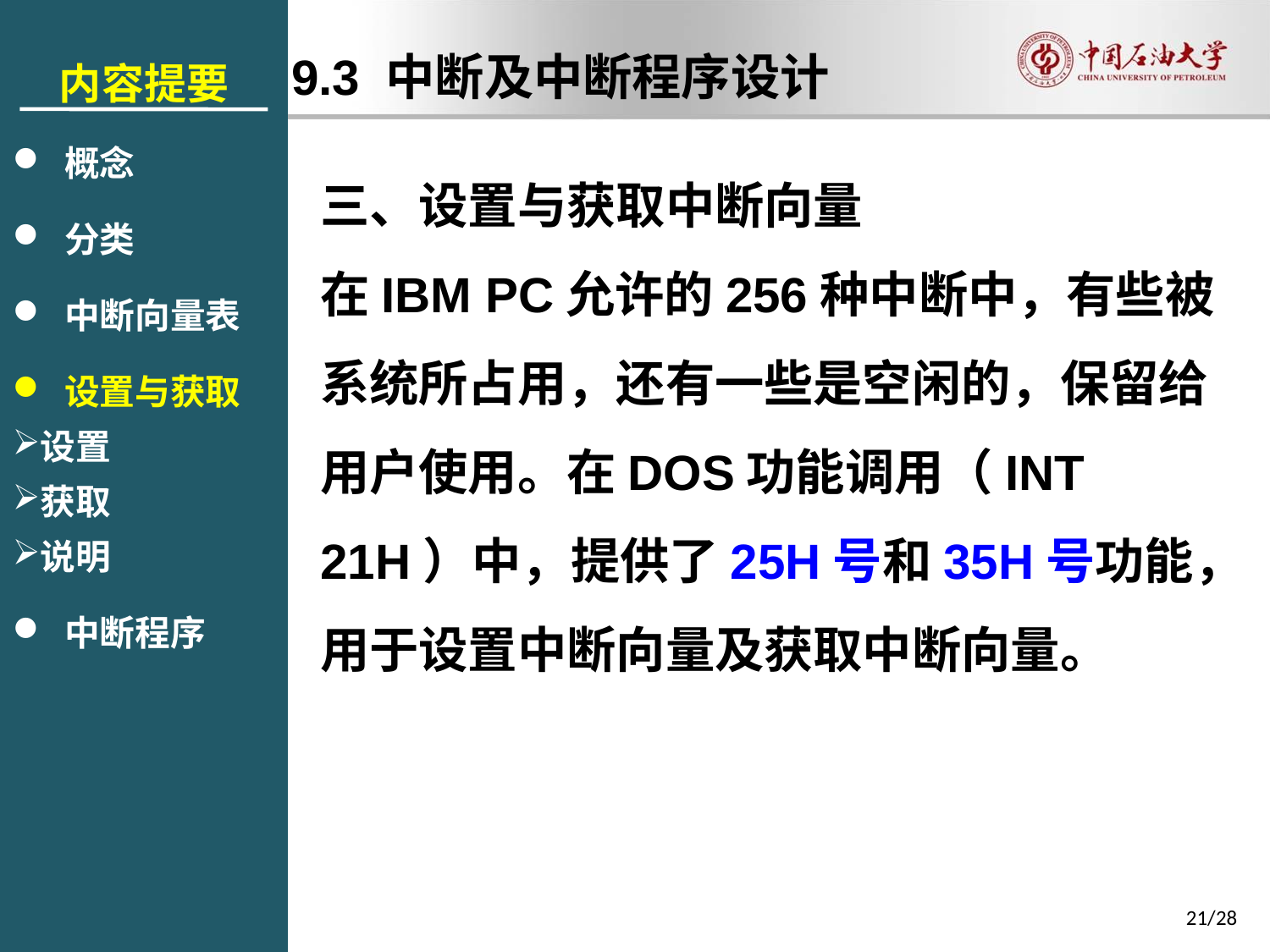

内容提要
 概念
 分类
 中断向量表
 设置与获取
设置
获取
说明
 中断程序
9.3 中断及中断程序设计
三、设置与获取中断向量
在IBM PC允许的256种中断中，有些被系统所占用，还有一些是空闲的，保留给用户使用。在DOS功能调用（INT  21H）中，提供了25H号和35H号功能，用于设置中断向量及获取中断向量。

21/28